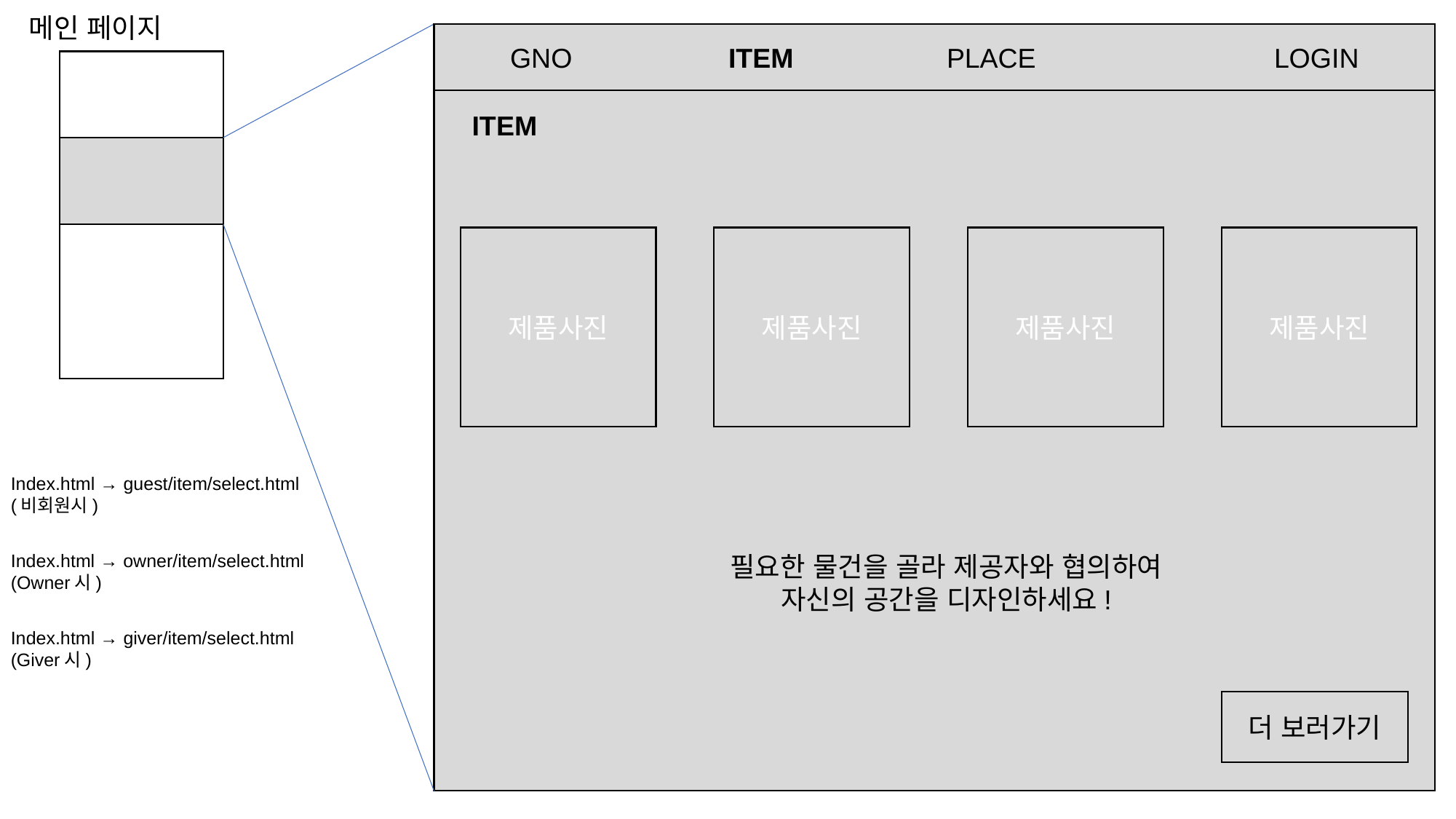

메인 페이지

GNO		ITEM		PLACE			LOGIN

ITEM

제품사진
제품사진
제품사진
제품사진
Index.html → guest/item/select.html
(비회원시)

필요한 물건을 골라 제공자와 협의하여
자신의 공간을 디자인하세요!
Index.html → owner/item/select.html
(Owner시)

Index.html → giver/item/select.html
(Giver시)
더 보러가기